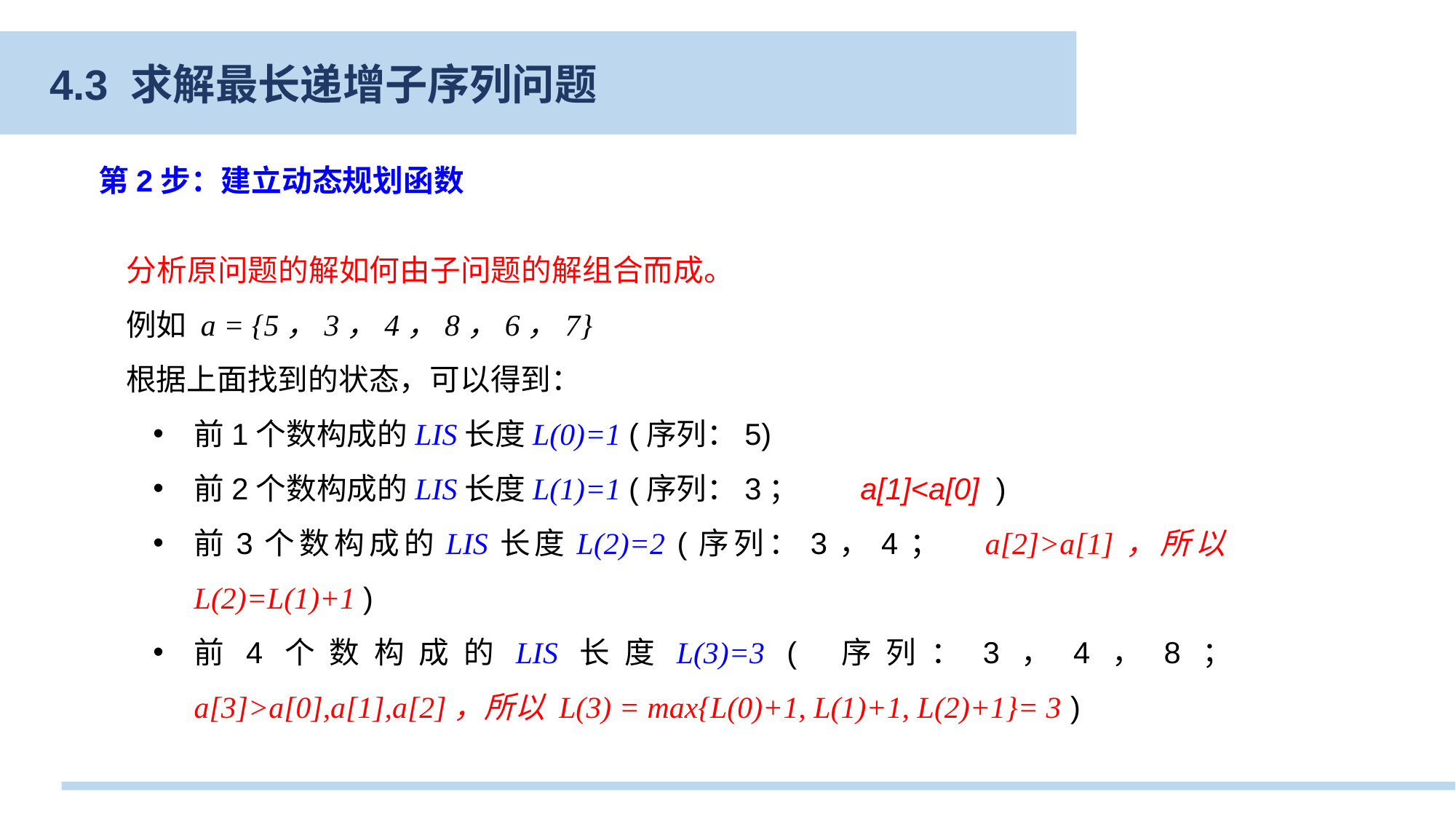

4.3 求解最长递增子序列问题
第2步：建立动态规划函数
   分析原问题的解如何由子问题的解组合而成。
   例如 a = {5，3，4，8，6，7}
   根据上面找到的状态，可以得到：
前1个数构成的LIS长度L(0)=1 (序列：5)
前2个数构成的LIS长度L(1)=1 (序列：3；        a[1]<a[0]  )
前3个数构成的LIS长度L(2)=2 (序列：3，4；   a[2]>a[1]，所以L(2)=L(1)+1 )
前4个数构成的LIS长度L(3)=3 ( 序列：3，4，8； a[3]>a[0],a[1],a[2]，所以 L(3) = max{L(0)+1, L(1)+1, L(2)+1}= 3 )